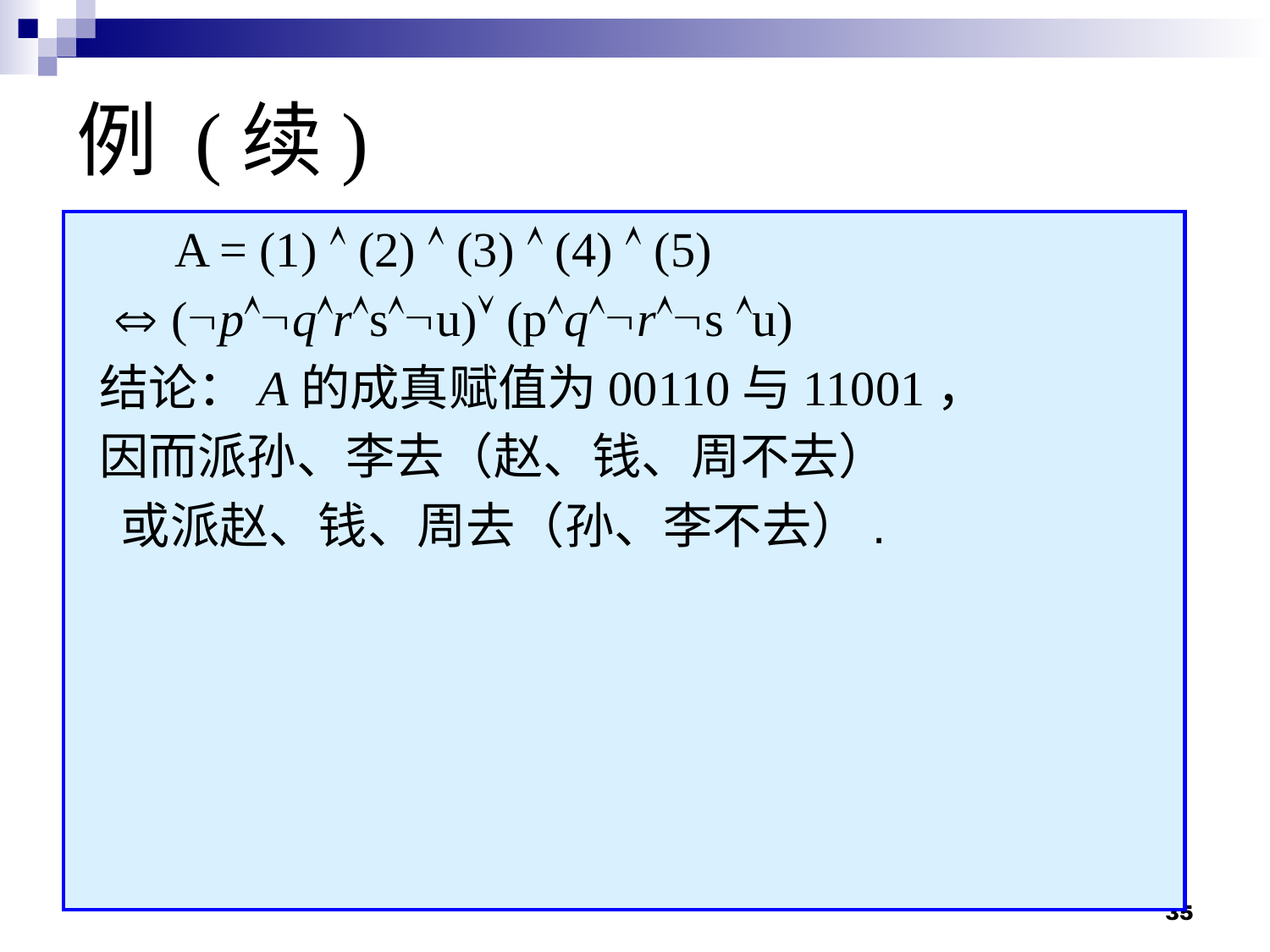

# 例 (续)
        A = (1) ∧ (2) ∧ (3) ∧ (4) ∧ (5)
   ⇔ (¬p∧¬q∧r∧s∧¬u)∨ (p∧q∧¬r∧¬s ∧u)
 结论：A的成真赋值为00110与11001，
 因而派孙、李去（赵、钱、周不去）
   或派赵、钱、周去（孙、李不去）.

35